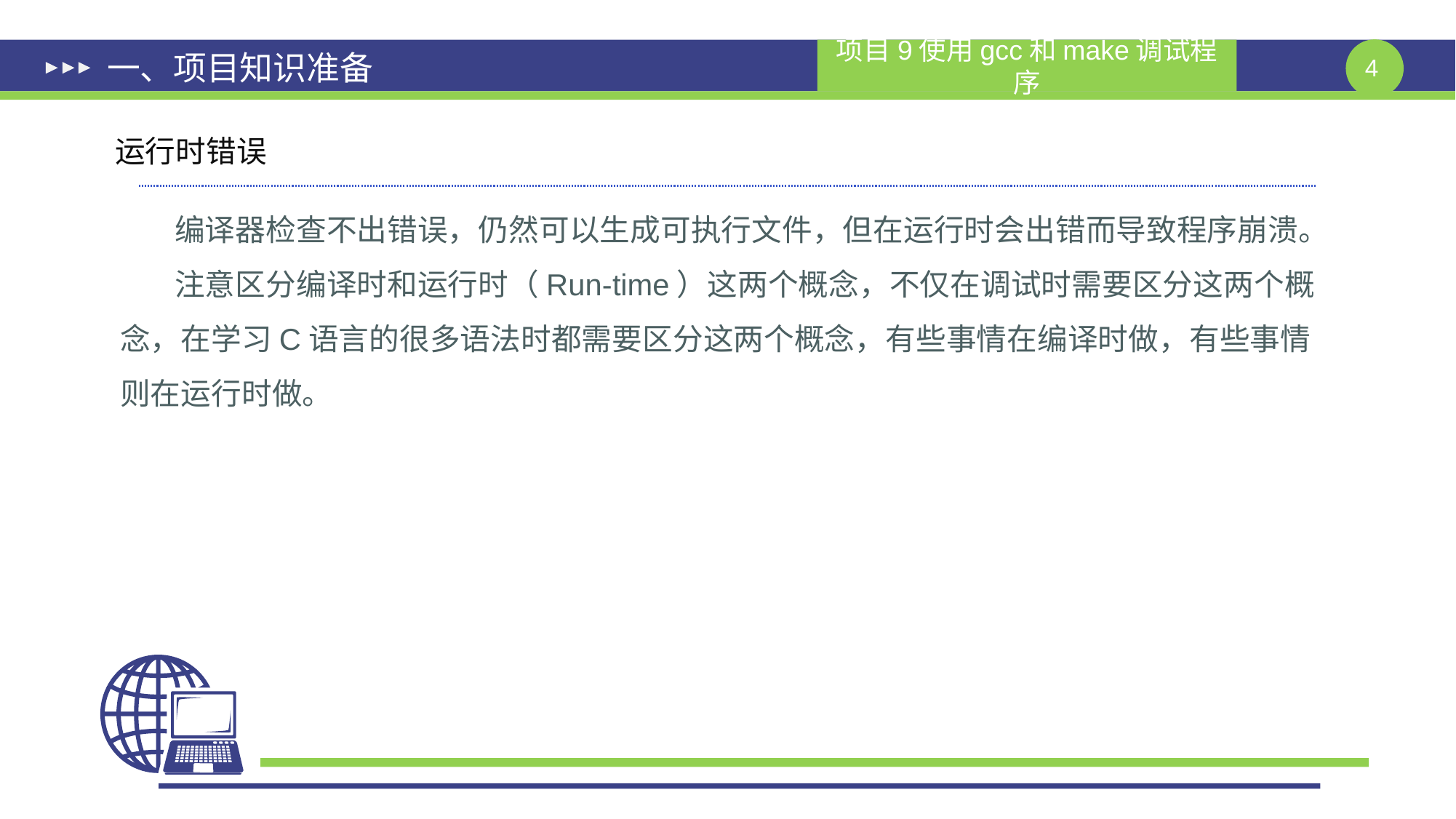

# 一、项目知识准备
运行时错误

编译器检查不出错误，仍然可以生成可执行文件，但在运行时会出错而导致程序崩溃。
注意区分编译时和运行时（Run-time）这两个概念，不仅在调试时需要区分这两个概念，在学习C语言的很多语法时都需要区分这两个概念，有些事情在编译时做，有些事情则在运行时做。